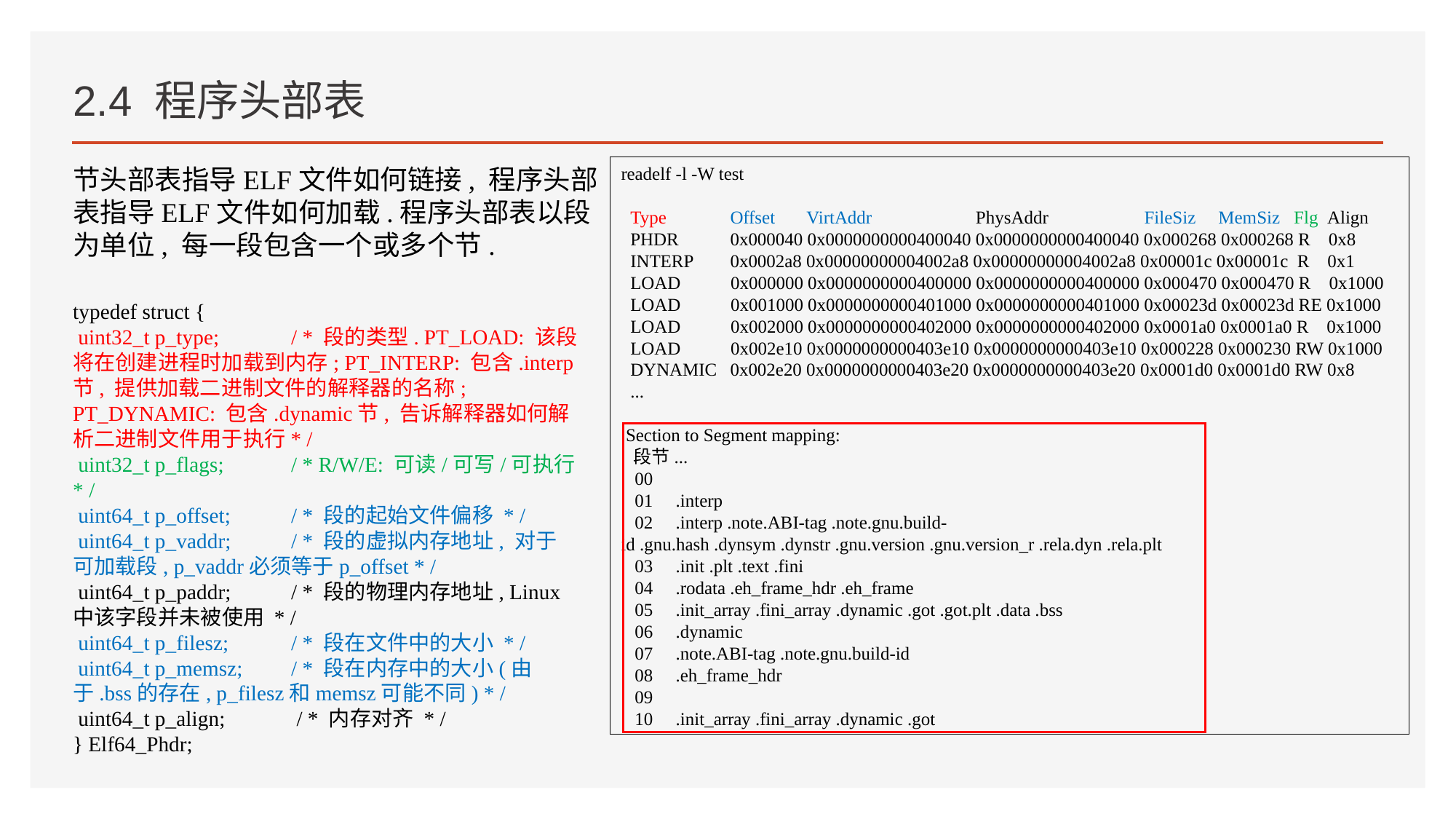

# 2.4 程序头部表
节头部表指导ELF文件如何链接, 程序头部表指导ELF文件如何加载.程序头部表以段为单位, 每一段包含一个或多个节.
readelf -l -W test

  Type           	Offset       VirtAddr           	      PhysAddr	                   FileSiz     MemSiz   Flg  Align
  PHDR	0x000040 0x0000000000400040 0x0000000000400040 0x000268 0x000268 R    0x8
  INTERP	0x0002a8 0x00000000004002a8 0x00000000004002a8 0x00001c 0x00001c  R    0x1
  LOAD           0x000000 0x0000000000400000 0x0000000000400000 0x000470 0x000470 R    0x1000
  LOAD           0x001000 0x0000000000401000 0x0000000000401000 0x00023d 0x00023d RE 0x1000
  LOAD           0x002000 0x0000000000402000 0x0000000000402000 0x0001a0 0x0001a0 R    0x1000
  LOAD           0x002e10 0x0000000000403e10 0x0000000000403e10 0x000228 0x000230 RW 0x1000
  DYNAMIC	0x002e20 0x0000000000403e20 0x0000000000403e20 0x0001d0 0x0001d0 RW 0x8
  ...

 Section to Segment mapping:
  段节...
   00
   01     .interp
   02     .interp .note.ABI-tag .note.gnu.build-id .gnu.hash .dynsym .dynstr .gnu.version .gnu.version_r .rela.dyn .rela.plt
   03     .init .plt .text .fini
   04     .rodata .eh_frame_hdr .eh_frame
   05     .init_array .fini_array .dynamic .got .got.plt .data .bss
   06     .dynamic
   07     .note.ABI-tag .note.gnu.build-id
   08     .eh_frame_hdr
   09
   10     .init_array .fini_array .dynamic .got
typedef struct {
 uint32_t p_type; 	/ * 段的类型. PT_LOAD: 该段将在创建进程时加载到内存; PT_INTERP: 包含.interp节, 提供加载二进制文件的解释器的名称;  PT_DYNAMIC: 包含.dynamic节, 告诉解释器如何解析二进制文件用于执行* /
 uint32_t p_flags; 	/ * R/W/E: 可读/可写/可执行 * /
 uint64_t p_offset; 	/ * 段的起始文件偏移 * /
 uint64_t p_vaddr; 	/ * 段的虚拟内存地址, 对于可加载段, p_vaddr必须等于p_offset * /
 uint64_t p_paddr; 	/ * 段的物理内存地址, Linux中该字段并未被使用 * /
 uint64_t p_filesz; 	/ * 段在文件中的大小 * /
 uint64_t p_memsz; 	/ * 段在内存中的大小(由于.bss的存在, p_filesz和memsz可能不同) * /
 uint64_t p_align;	 / * 内存对齐 * /
} Elf64_Phdr;